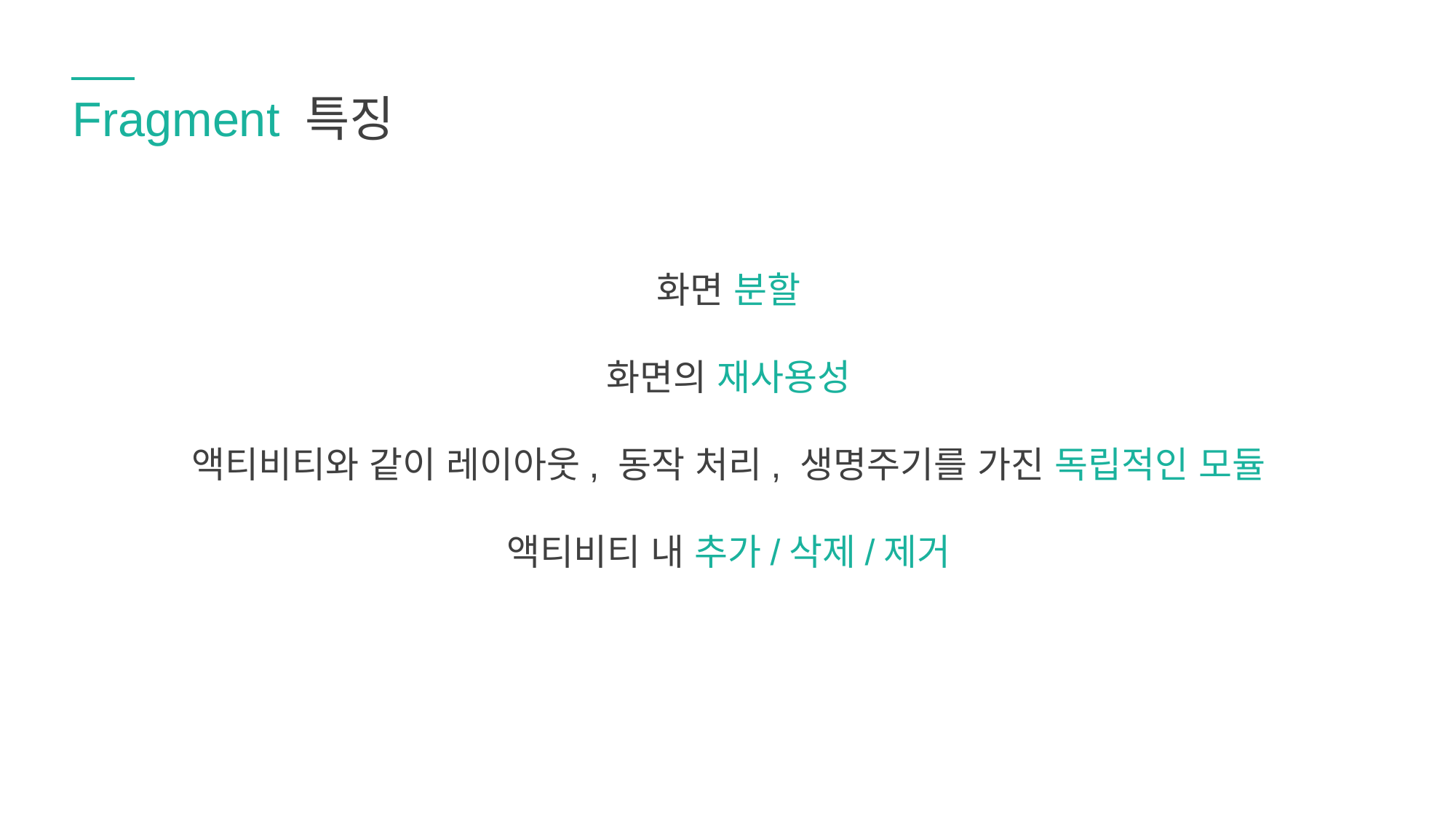

Fragment 특징

화면 분할

화면의 재사용성

액티비티와 같이 레이아웃, 동작 처리, 생명주기를 가진 독립적인 모듈

액티비티 내 추가/삭제/제거